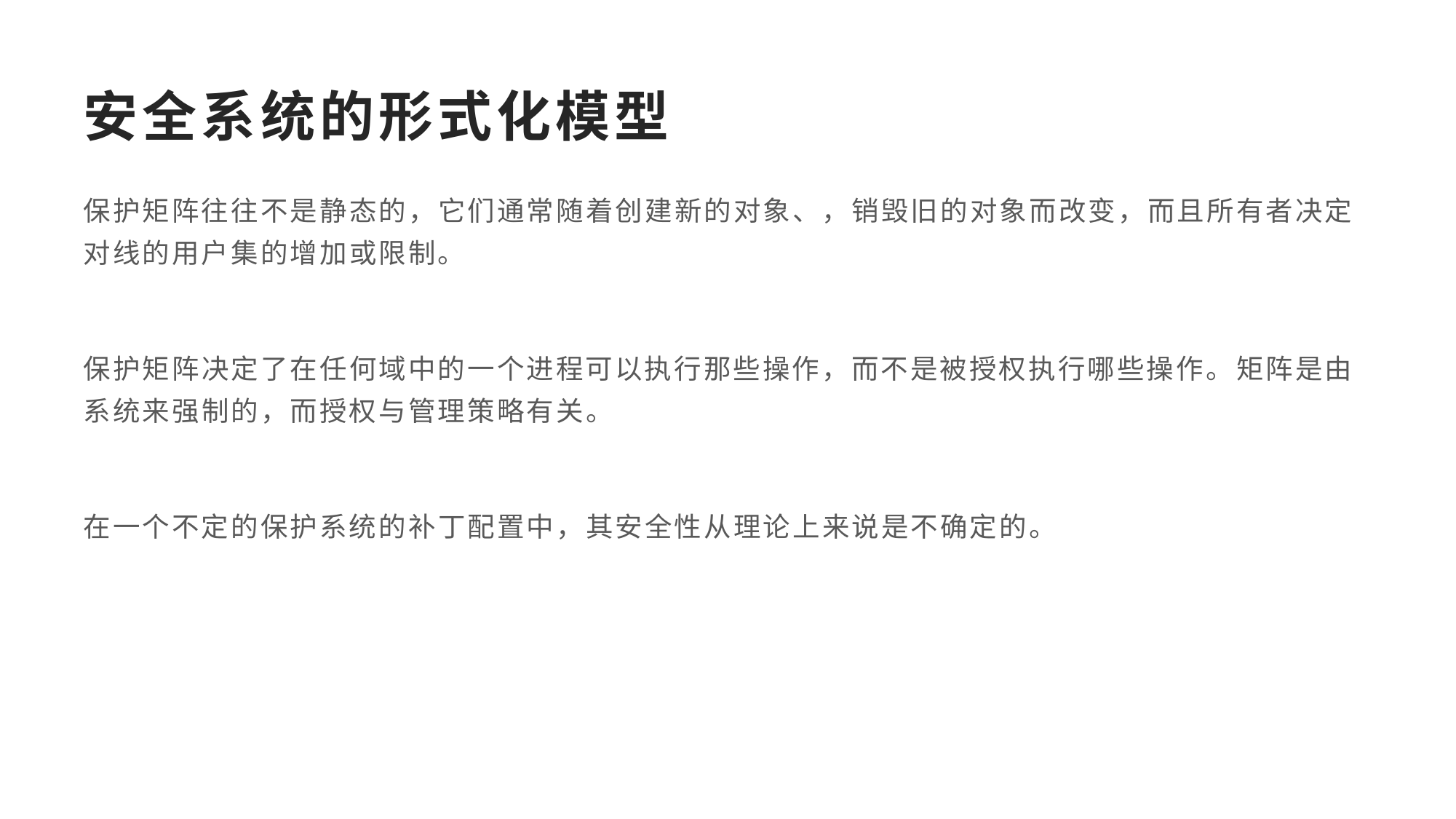

# 安全系统的形式化模型
保护矩阵往往不是静态的，它们通常随着创建新的对象、，销毁旧的对象而改变，而且所有者决定对线的用户集的增加或限制。

保护矩阵决定了在任何域中的一个进程可以执行那些操作，而不是被授权执行哪些操作。矩阵是由系统来强制的，而授权与管理策略有关。

在一个不定的保护系统的补丁配置中，其安全性从理论上来说是不确定的。